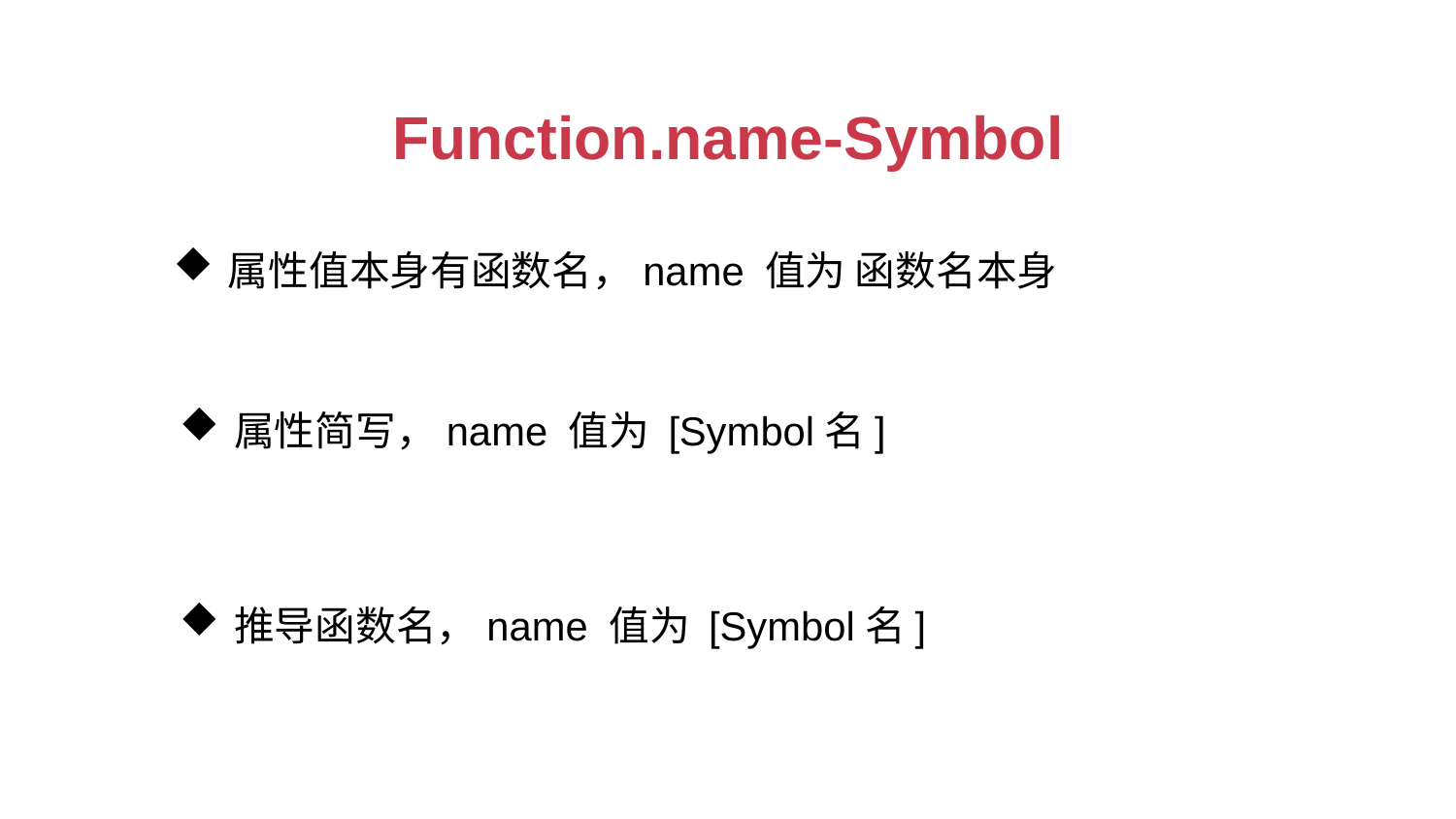

Function.name-Symbol
属性值本身有函数名，name 值为 函数名本身
属性简写，name 值为 [Symbol名]
推导函数名，name 值为 [Symbol名]